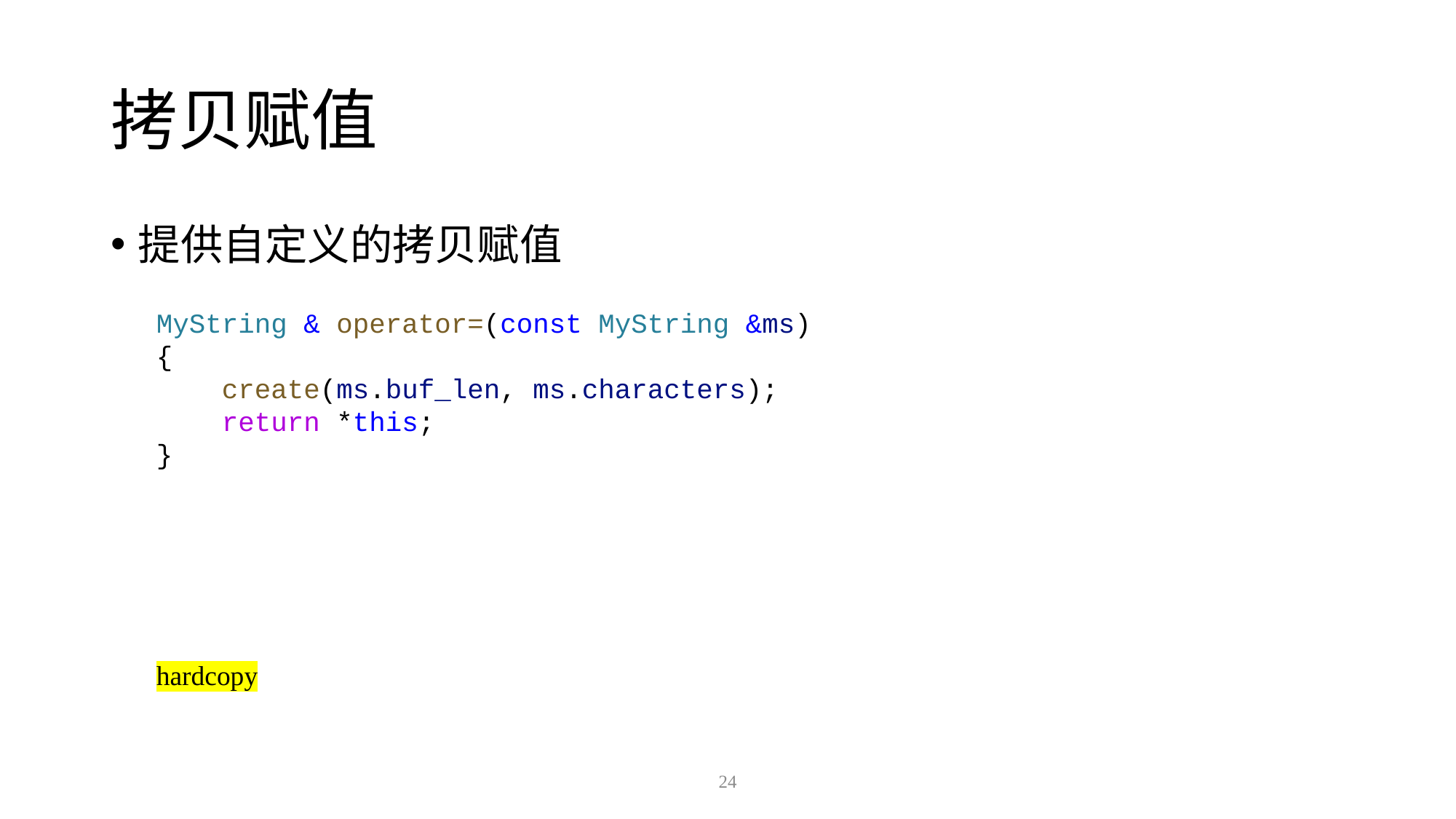

# 拷贝赋值
提供自定义的拷贝赋值
MyString & operator=(const MyString &ms)
{
    create(ms.buf_len, ms.characters);
    return *this;
}
hardcopy
24